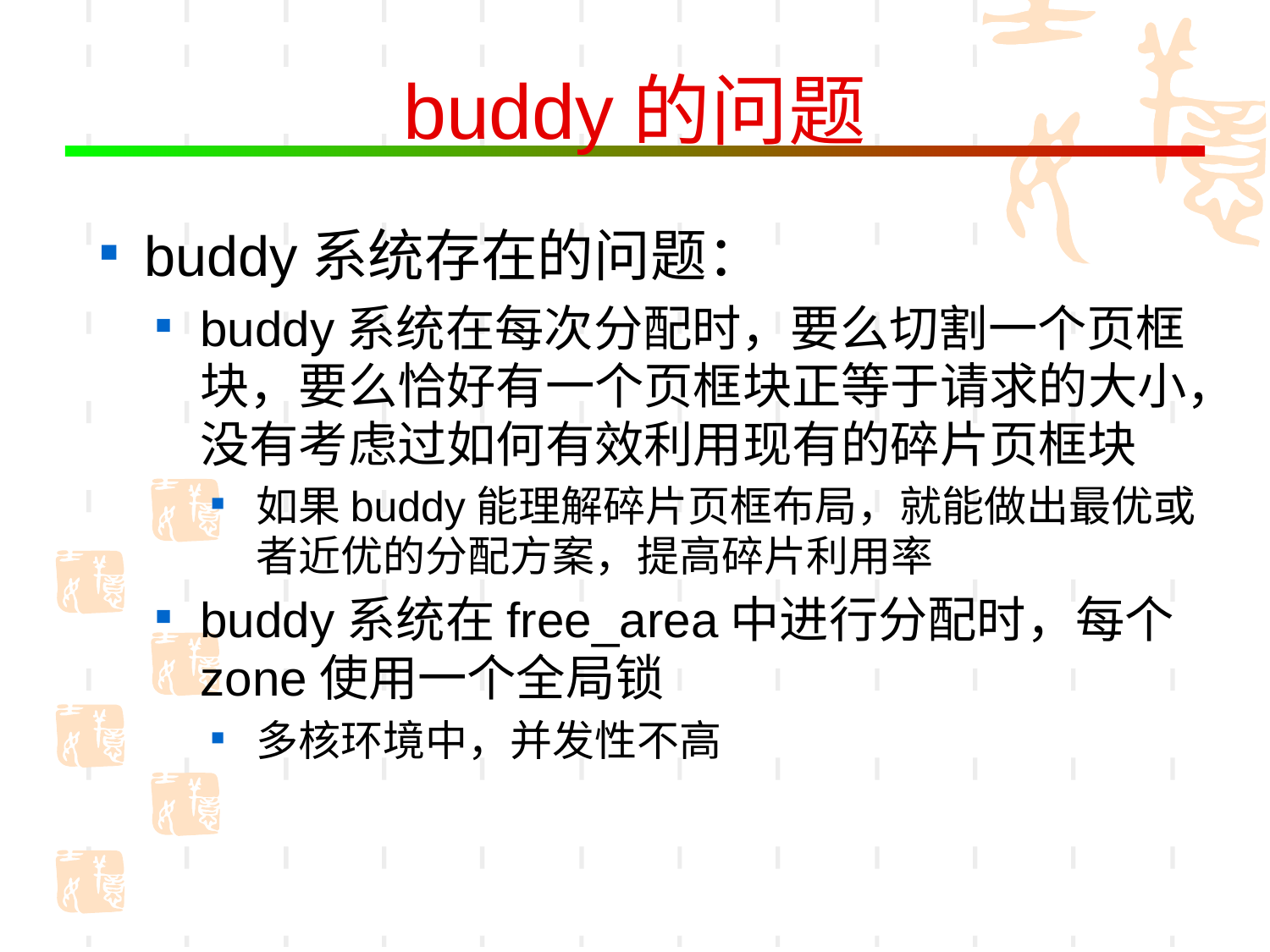

# buddy的问题
buddy系统存在的问题：
buddy系统在每次分配时，要么切割一个页框块，要么恰好有一个页框块正等于请求的大小，没有考虑过如何有效利用现有的碎片页框块
如果buddy能理解碎片页框布局，就能做出最优或者近优的分配方案，提高碎片利用率
buddy系统在free_area中进行分配时，每个zone使用一个全局锁
多核环境中，并发性不高